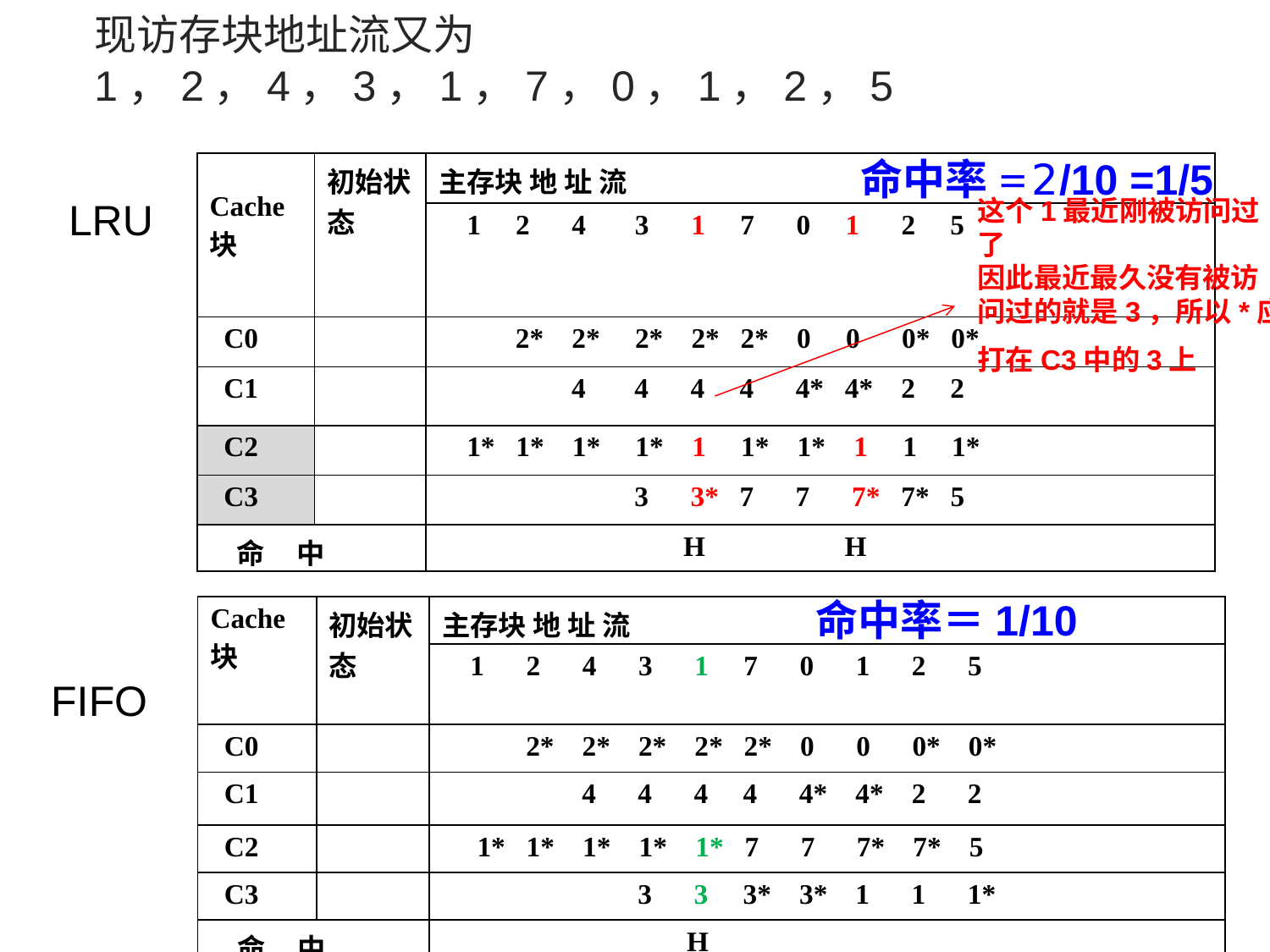

现访存块地址流又为1，2，4，3，1，7，0，1，2，5
命中率=2/10 =1/5
| Cache块 | 初始状态 | 主存块 地 址 流 |
| --- | --- | --- |
|  |  | 1 2 4 3 1 7 0 1 2 5 |
| C0 |  | 2\* 2\* 2\* 2\* 2\* 0 0 0\* 0\* |
| C1 |  | 4 4 4 4 4\* 4\* 2 2 |
| C2 |  | 1\* 1\* 1\* 1\* 1 1\* 1\* 1 1 1\* |
| C3 |  | 3 3\* 7 7 7\* 7\* 5 |
| 命 中 |  | H H |
LRU
这个1最近刚被访问过了
因此最近最久没有被访问过的就是3，所以*应打在C3中的3上
命中率＝1/10
| Cache块 | 初始状态 | 主存块 地 址 流 |
| --- | --- | --- |
|  |  | 1 2 4 3 1 7 0 1 2 5 |
| C0 |  | 2\* 2\* 2\* 2\* 2\* 0 0 0\* 0\* |
| C1 |  | 4 4 4 4 4\* 4\* 2 2 |
| C2 |  | 1\* 1\* 1\* 1\* 1\* 7 7 7\* 7\* 5 |
| C3 |  | 3 3 3\* 3\* 1 1 1\* |
| 命 中 |  | H |
FIFO
37